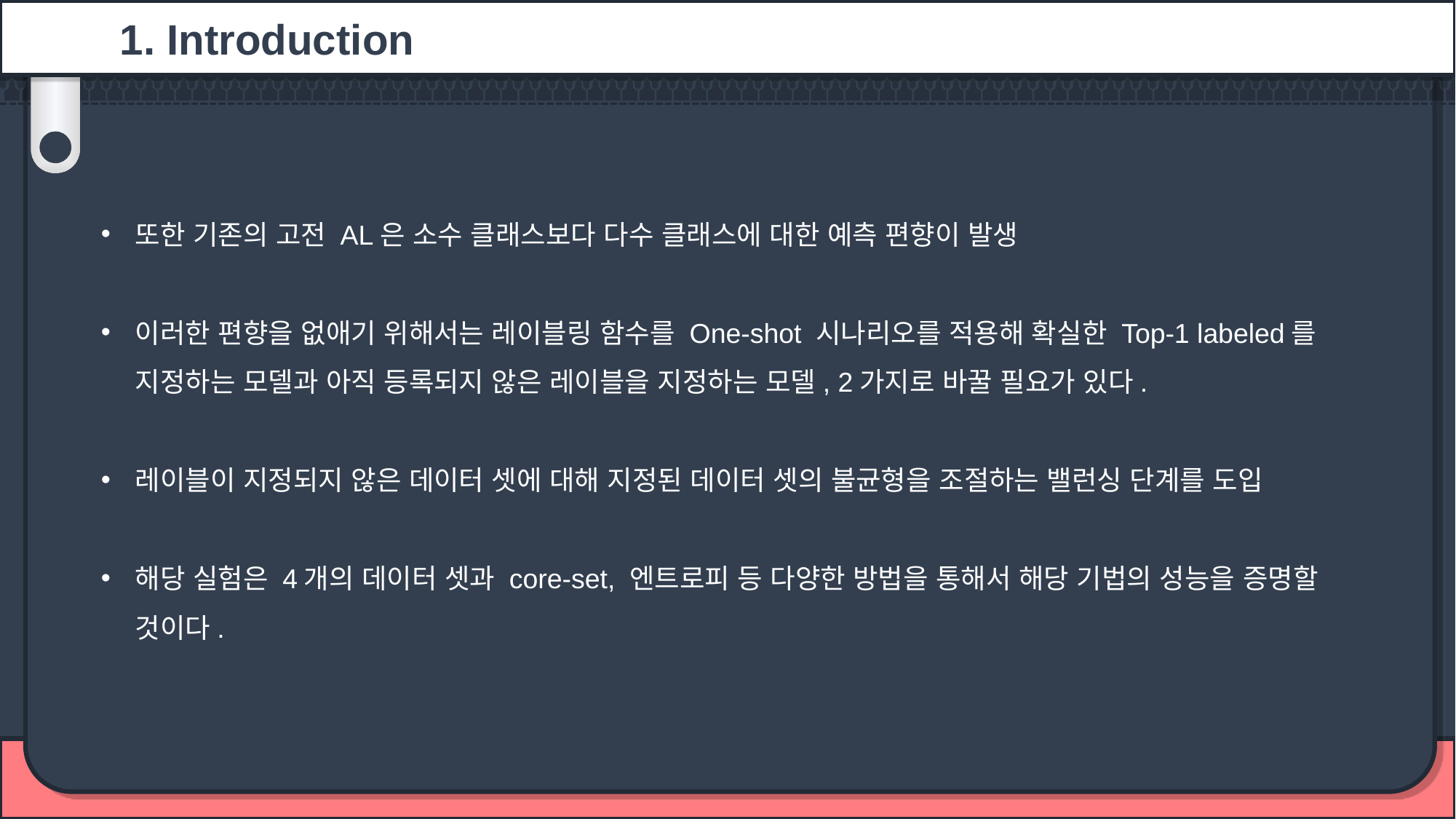

1. Introduction

또한 기존의 고전 AL은 소수 클래스보다 다수 클래스에 대한 예측 편향이 발생

이러한 편향을 없애기 위해서는 레이블링 함수를 One-shot 시나리오를 적용해 확실한 Top-1 labeled를 지정하는 모델과 아직 등록되지 않은 레이블을 지정하는 모델, 2가지로 바꿀 필요가 있다.

레이블이 지정되지 않은 데이터 셋에 대해 지정된 데이터 셋의 불균형을 조절하는 밸런싱 단계를 도입

해당 실험은 4개의 데이터 셋과 core-set, 엔트로피 등 다양한 방법을 통해서 해당 기법의 성능을 증명할 것이다.